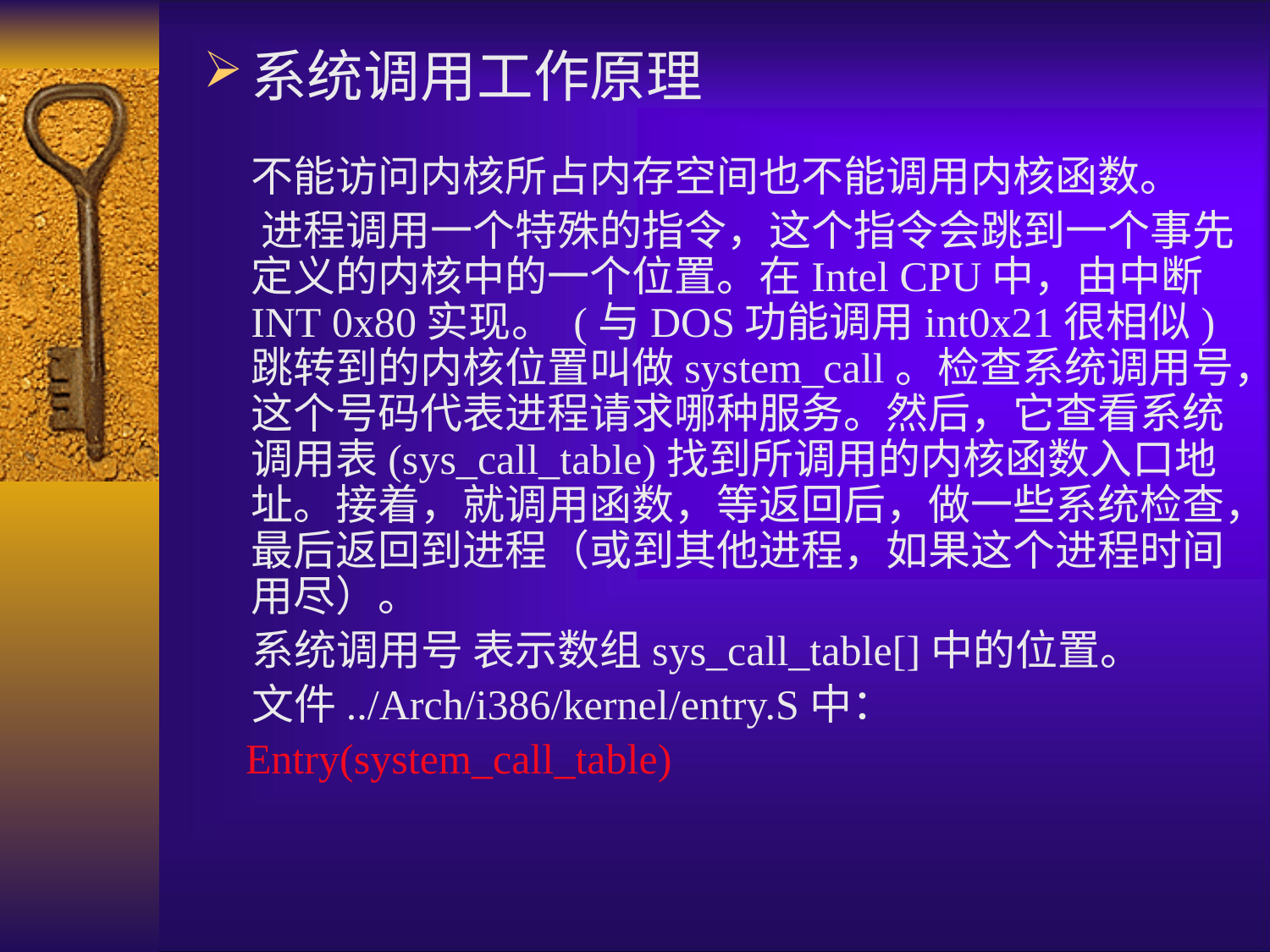

系统调用工作原理
不能访问内核所占内存空间也不能调用内核函数。
     进程调用一个特殊的指令，这个指令会跳到一个事先定义的内核中的一个位置。在Intel CPU中，由中断INT 0x80实现。 (与DOS功能调用int0x21很相似)
跳转到的内核位置叫做system_call。检查系统调用号，这个号码代表进程请求哪种服务。然后，它查看系统调用表(sys_call_table)找到所调用的内核函数入口地址。接着，就调用函数，等返回后，做一些系统检查，最后返回到进程（或到其他进程，如果这个进程时间用尽）。
    系统调用号 表示数组sys_call_table[]中的位置。
    文件../Arch/i386/kernel/entry.S中：
    Entry(system_call_table)